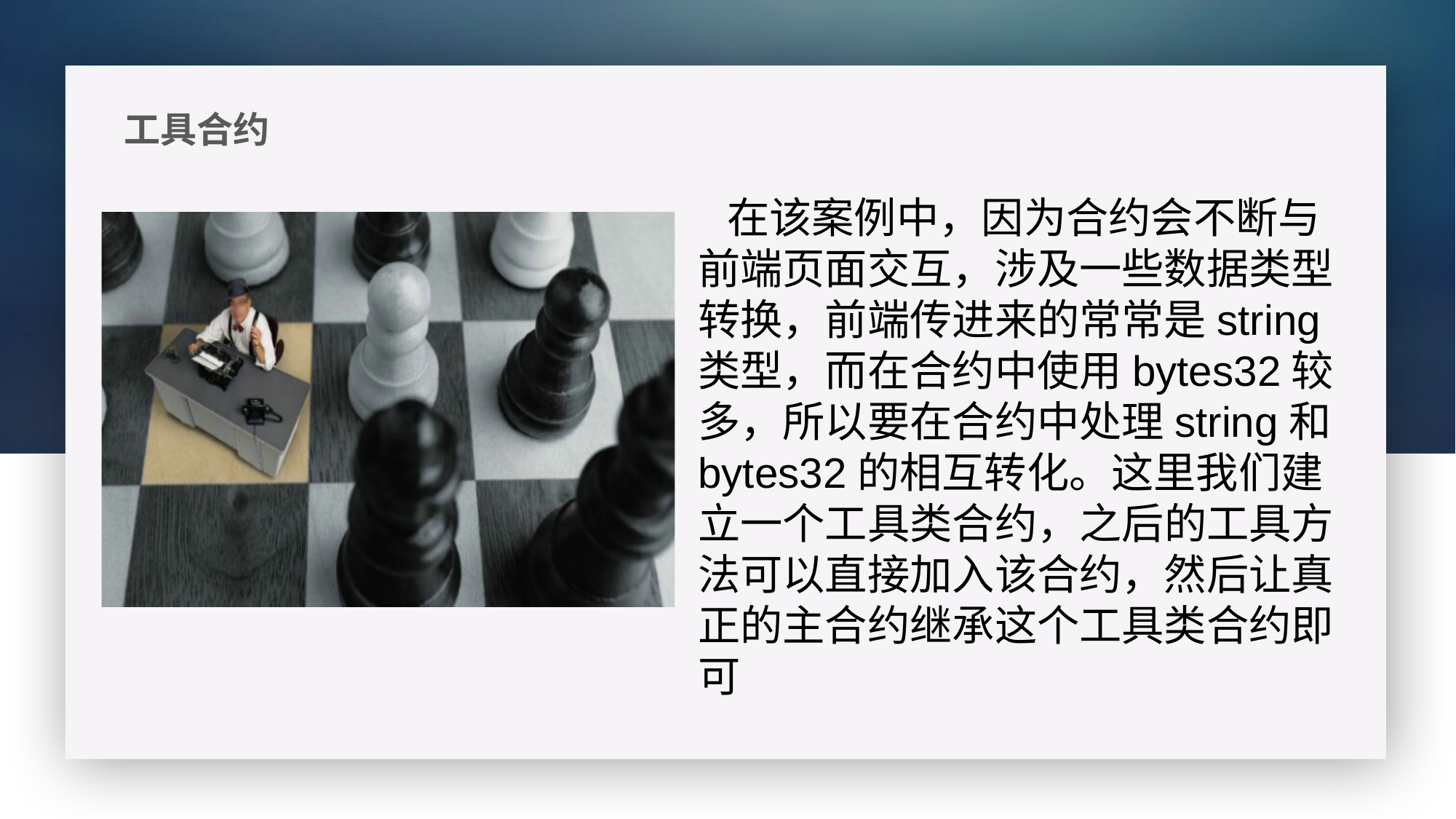

工具合约
  在该案例中，因为合约会不断与前端页面交互，涉及一些数据类型转换，前端传进来的常常是string类型，而在合约中使用bytes32较多，所以要在合约中处理string和bytes32的相互转化。这里我们建立一个工具类合约，之后的工具方法可以直接加入该合约，然后让真正的主合约继承这个工具类合约即可